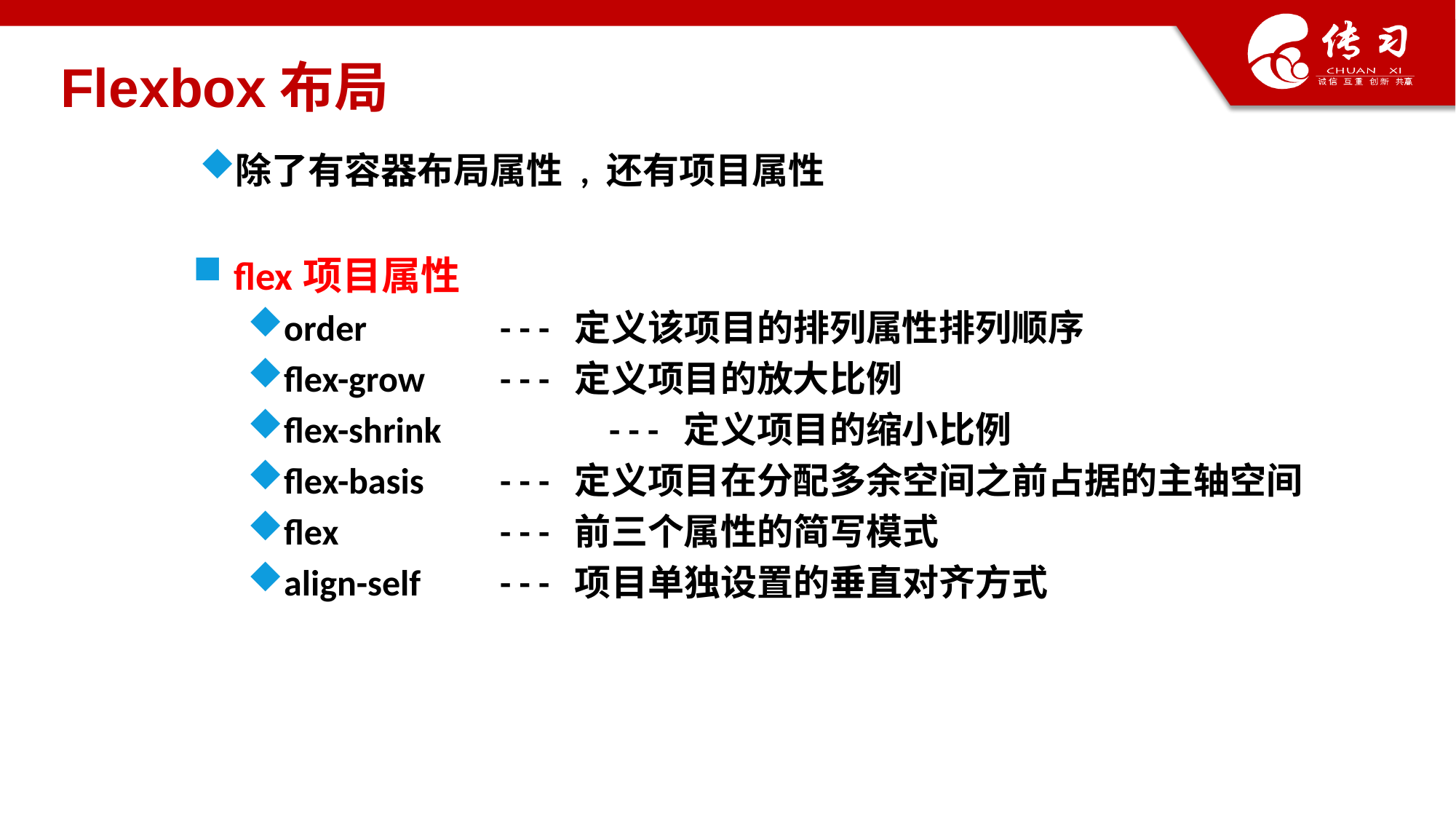

# Flexbox布局
除了有容器布局属性 , 还有项目属性
flex项目属性
order		- - -  定义该项目的排列属性排列顺序
flex-grow  	- - -  定义项目的放大比例
flex-shrink        	- - -  定义项目的缩小比例
flex-basis	- - -  定义项目在分配多余空间之前占据的主轴空间
flex		- - -  前三个属性的简写模式
align-self      	- - -  项目单独设置的垂直对齐方式